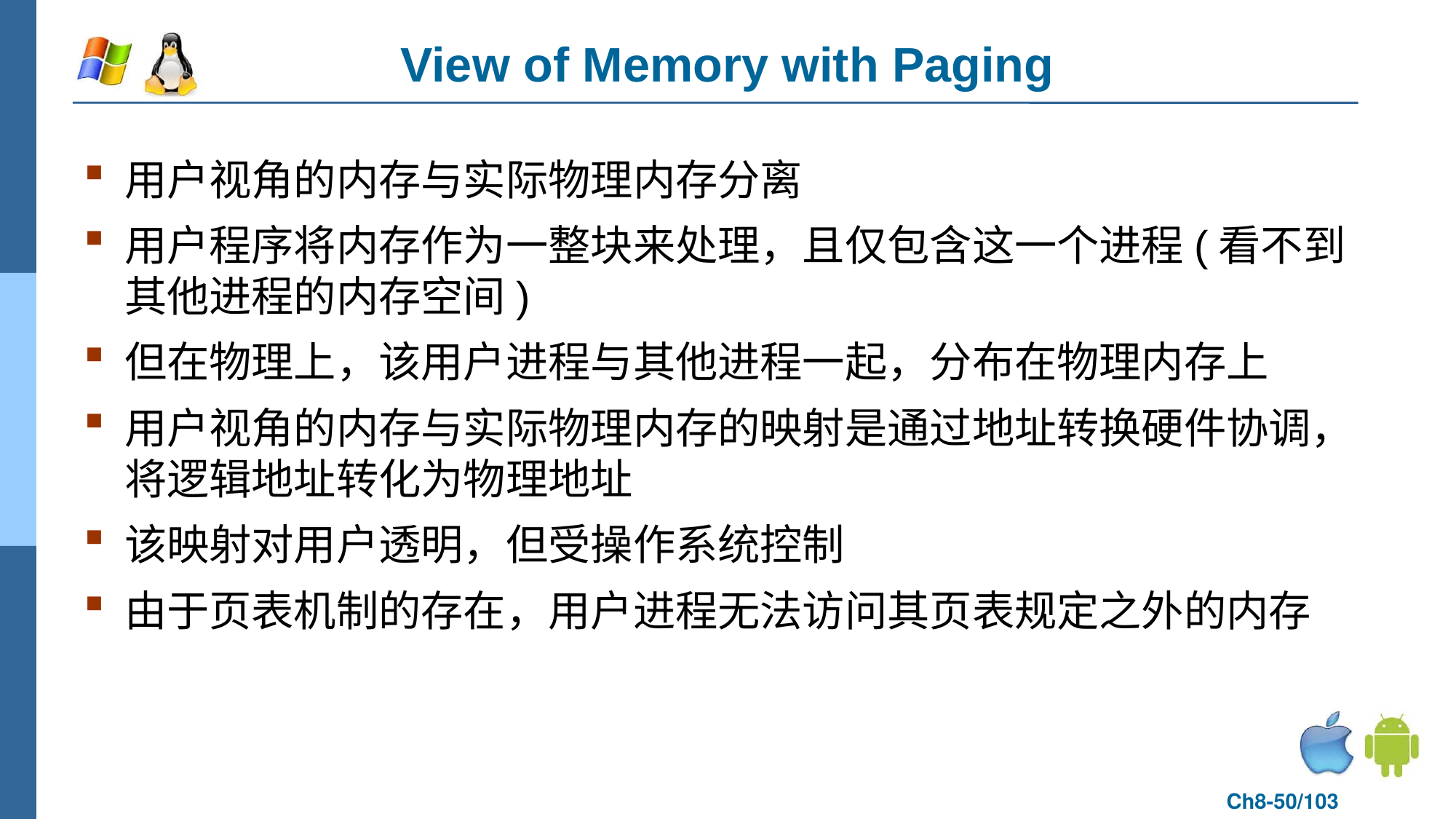

# View of Memory with Paging
用户视角的内存与实际物理内存分离
用户程序将内存作为一整块来处理，且仅包含这一个进程(看不到其他进程的内存空间)
但在物理上，该用户进程与其他进程一起，分布在物理内存上
用户视角的内存与实际物理内存的映射是通过地址转换硬件协调，将逻辑地址转化为物理地址
该映射对用户透明，但受操作系统控制
由于页表机制的存在，用户进程无法访问其页表规定之外的内存